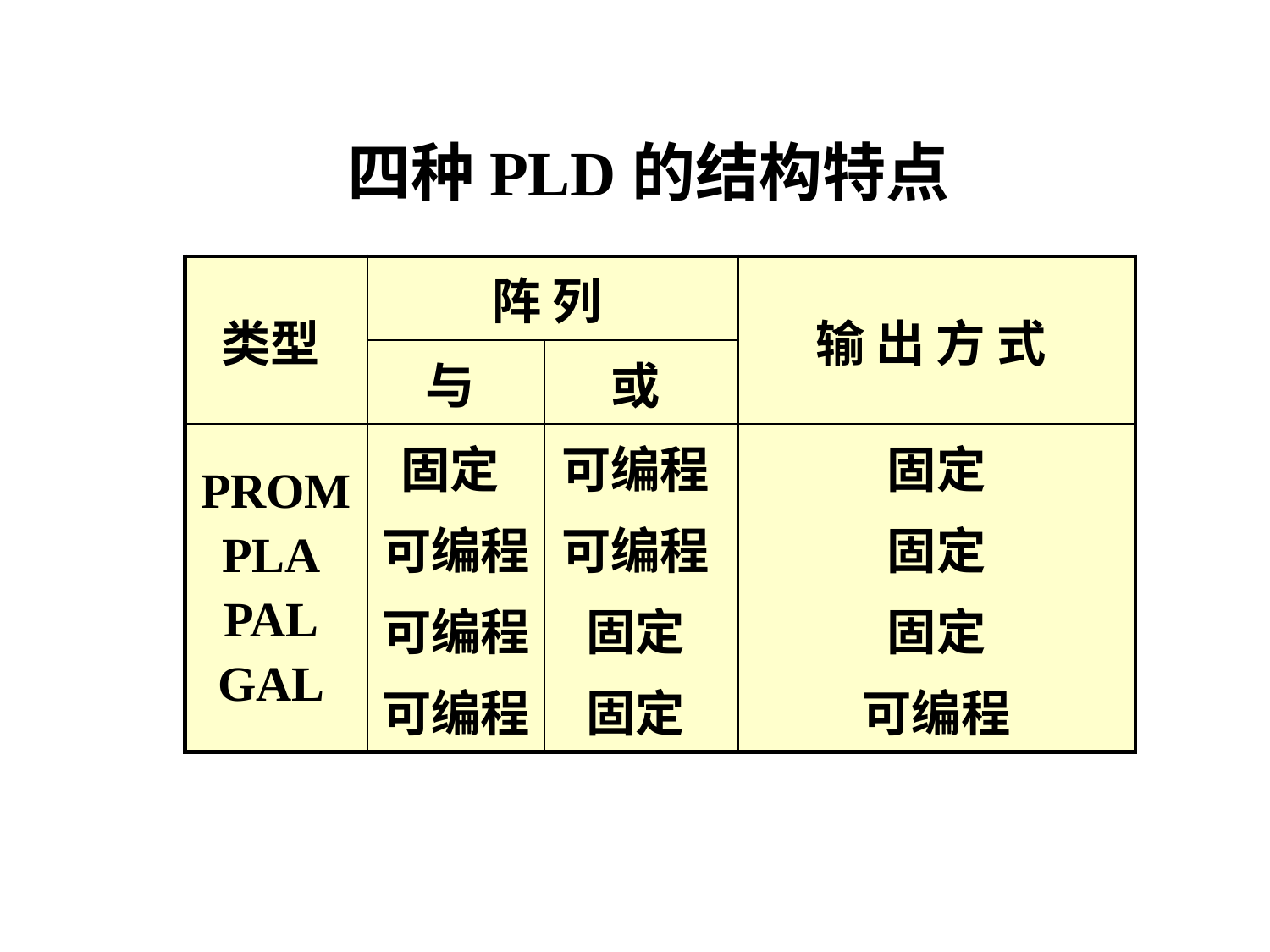

四种PLD的结构特点
| 类型 | 阵 列 |  | 输 出 方 式 |
| --- | --- | --- | --- |
|  | 与 | 或 |  |
| PROM PLA PAL GAL | 固定 可编程 可编程 可编程 | 可编程 可编程 固定 固定 | 固定 固定 固定 可编程 |